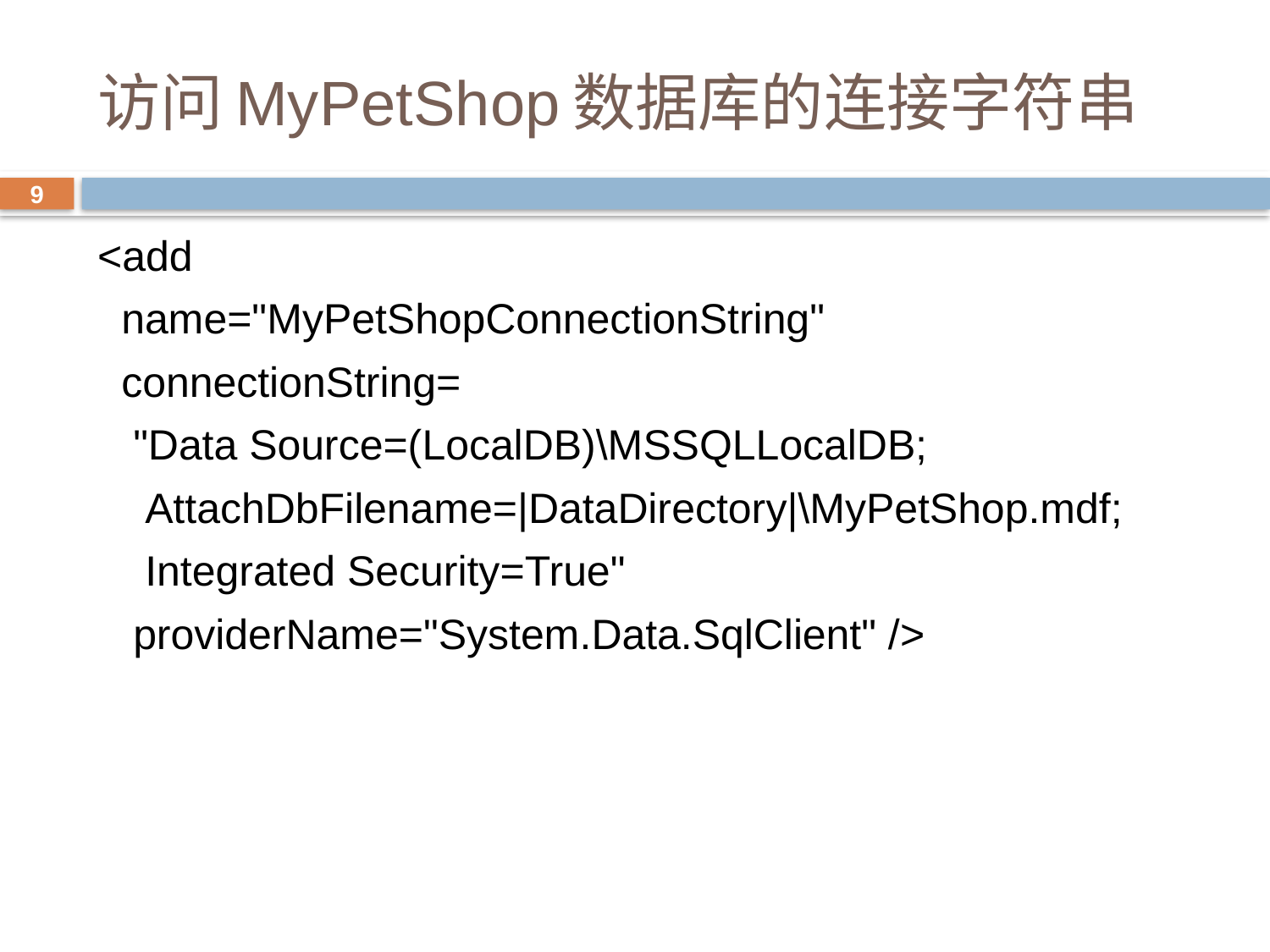

# 访问MyPetShop数据库的连接字符串
9
<add
  name="MyPetShopConnectionString"
  connectionString=
   "Data Source=(LocalDB)\MSSQLLocalDB;
    AttachDbFilename=|DataDirectory|\MyPetShop.mdf;
    Integrated Security=True"
   providerName="System.Data.SqlClient" />